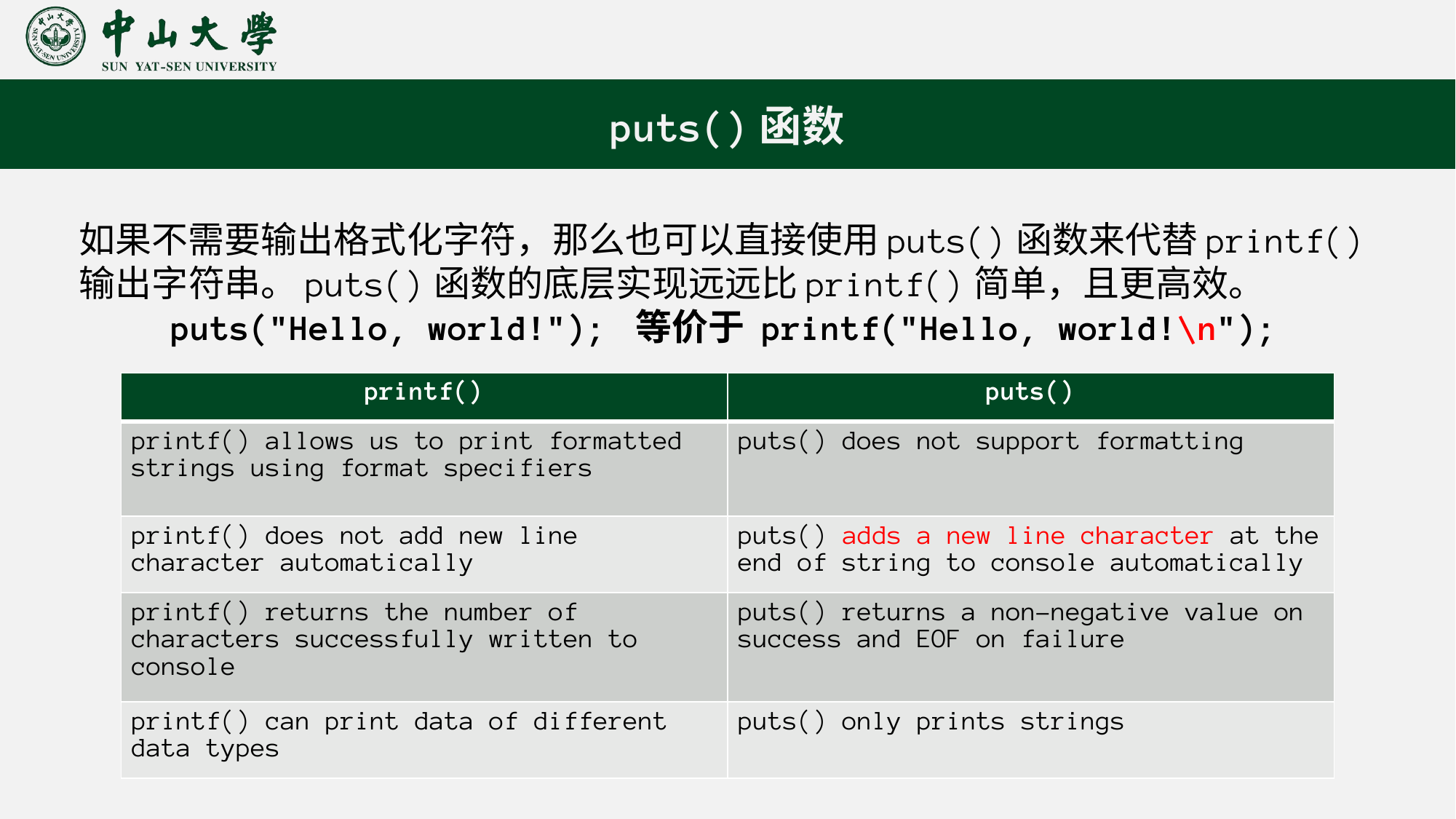

puts()函数
如果不需要输出格式化字符，那么也可以直接使用puts()函数来代替printf()输出字符串。puts()函数的底层实现远远比printf()简单，且更高效。
puts("Hello, world!"); 等价于 printf("Hello, world!\n");
| printf() | puts() |
| --- | --- |
| printf() allows us to print formatted strings using format specifiers | puts() does not support formatting |
| printf() does not add new line character automatically | puts() adds a new line character at the end of string to console automatically |
| printf() returns the number of characters successfully written to console | puts() returns a non-negative value on success and EOF on failure |
| printf() can print data of different data types | puts() only prints strings |